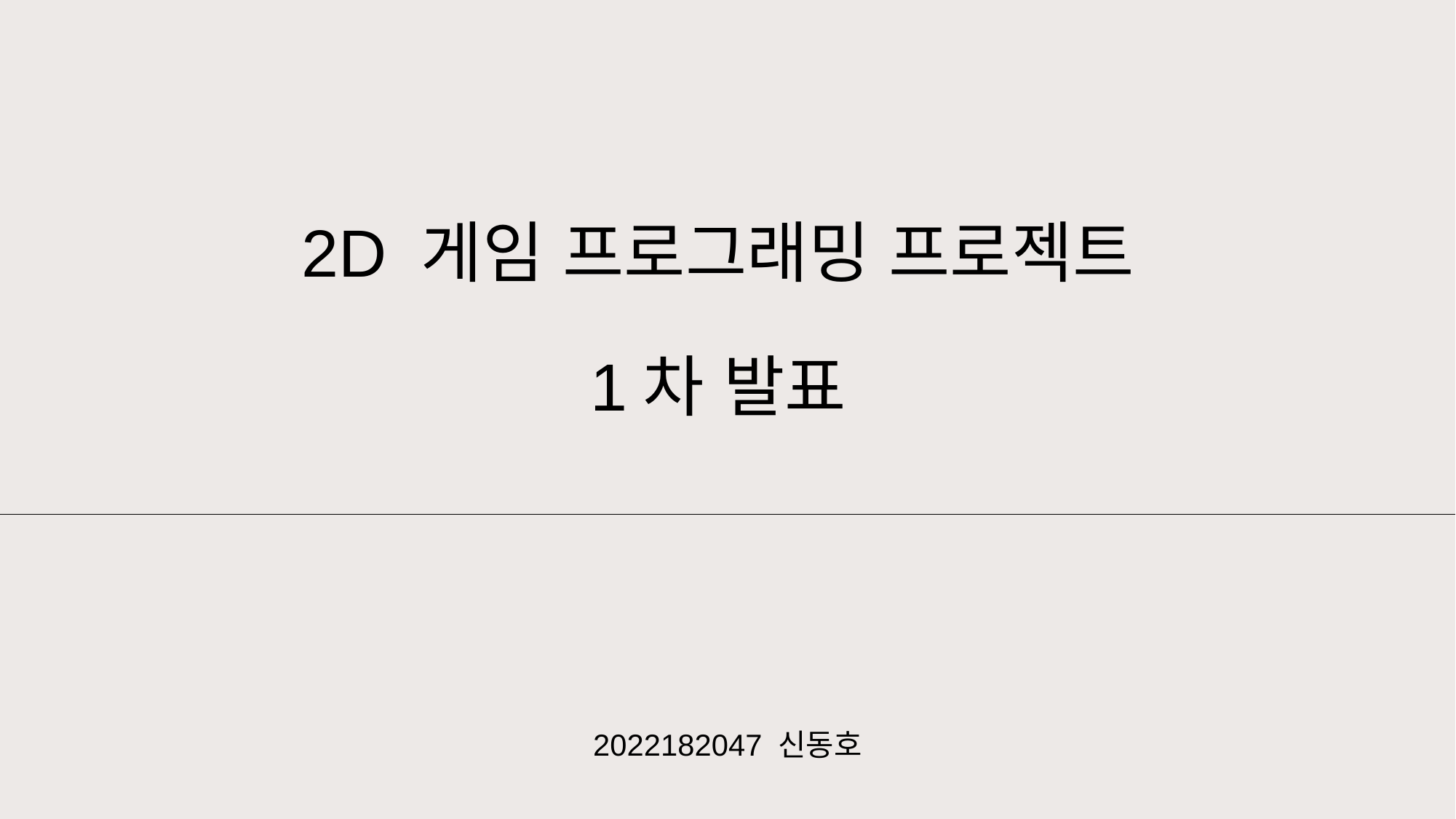

# 2D 게임 프로그래밍 프로젝트
1차 발표
2022182047 신동호